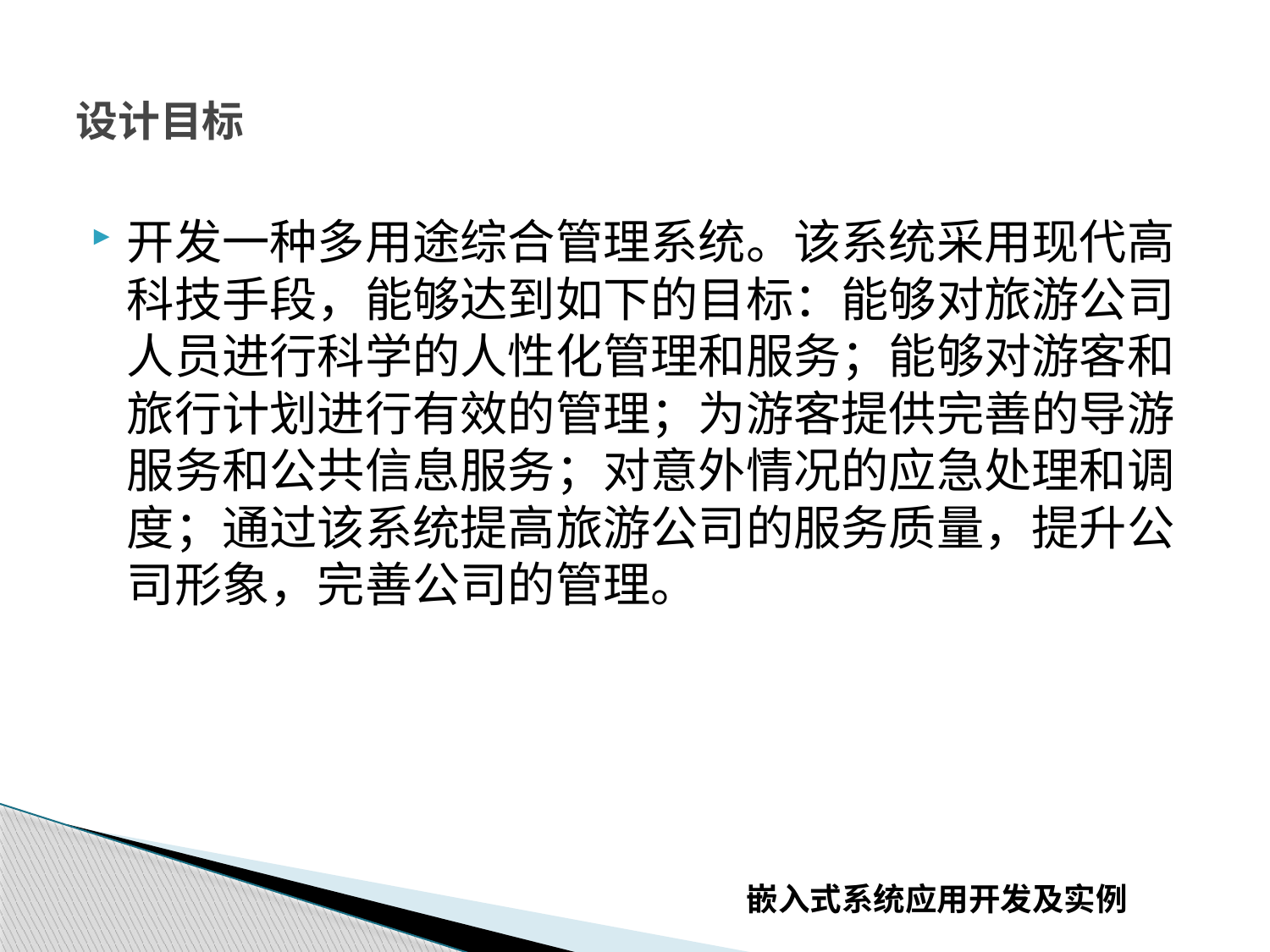

# 设计目标
开发一种多用途综合管理系统。该系统采用现代高科技手段，能够达到如下的目标：能够对旅游公司人员进行科学的人性化管理和服务；能够对游客和旅行计划进行有效的管理；为游客提供完善的导游服务和公共信息服务；对意外情况的应急处理和调度；通过该系统提高旅游公司的服务质量，提升公司形象，完善公司的管理。

嵌入式系统应用开发及实例